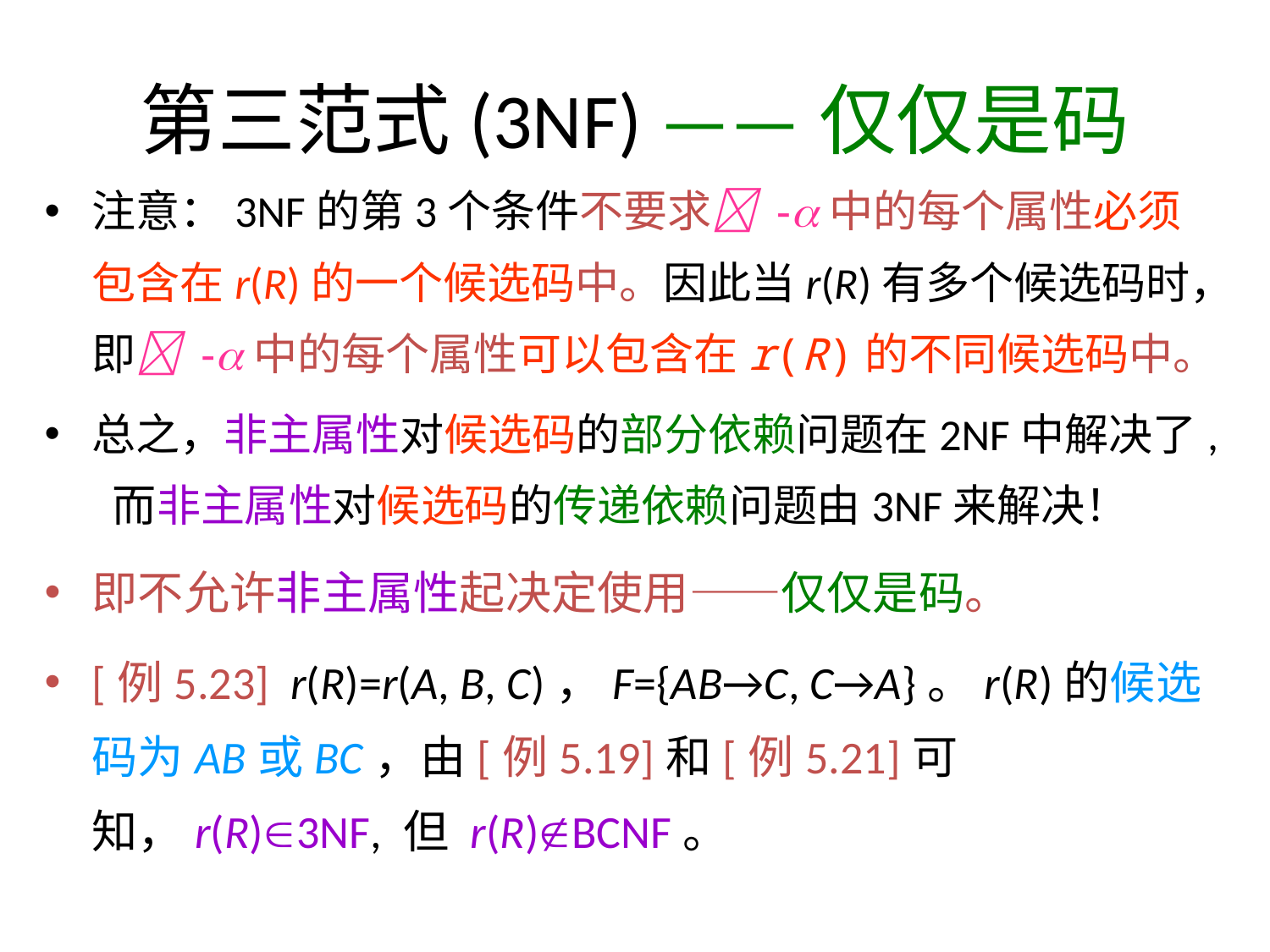

# 第三范式(3NF) ——仅仅是码
注意：3NF的第3个条件不要求β -α中的每个属性必须包含在r(R)的一个候选码中。因此当r(R)有多个候选码时，即β -α中的每个属性可以包含在r(R)的不同候选码中。
总之，非主属性对候选码的部分依赖问题在2NF中解决了, 而非主属性对候选码的传递依赖问题由3NF来解决！
即不允许非主属性起决定使用——仅仅是码。
[例5.23]  r(R)=r(A, B, C)，F={AB→C, C→A}。r(R)的候选码为AB或BC，由[例5.19]和[例5.21]可知，r(R)∈3NF, 但 r(R)∉BCNF。